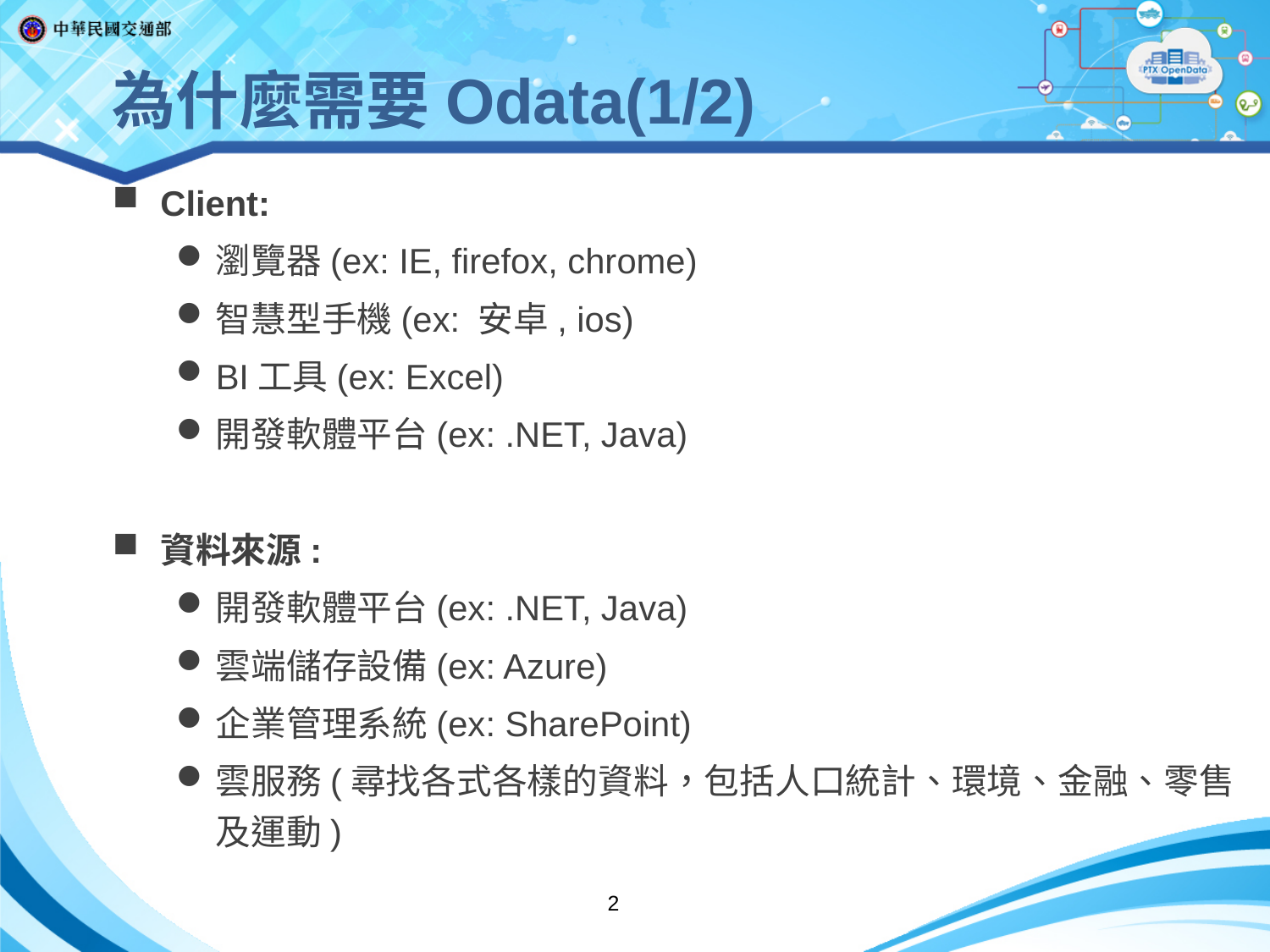

為什麼需要Odata(1/2)
Client:
瀏覽器(ex: IE, firefox, chrome)
智慧型手機(ex: 安卓, ios)
BI工具(ex: Excel)
開發軟體平台(ex: .NET, Java)

資料來源:
開發軟體平台(ex: .NET, Java)
雲端儲存設備(ex: Azure)
企業管理系統(ex: SharePoint)
雲服務(尋找各式各樣的資料，包括人口統計、環境、金融、零售及運動)

2